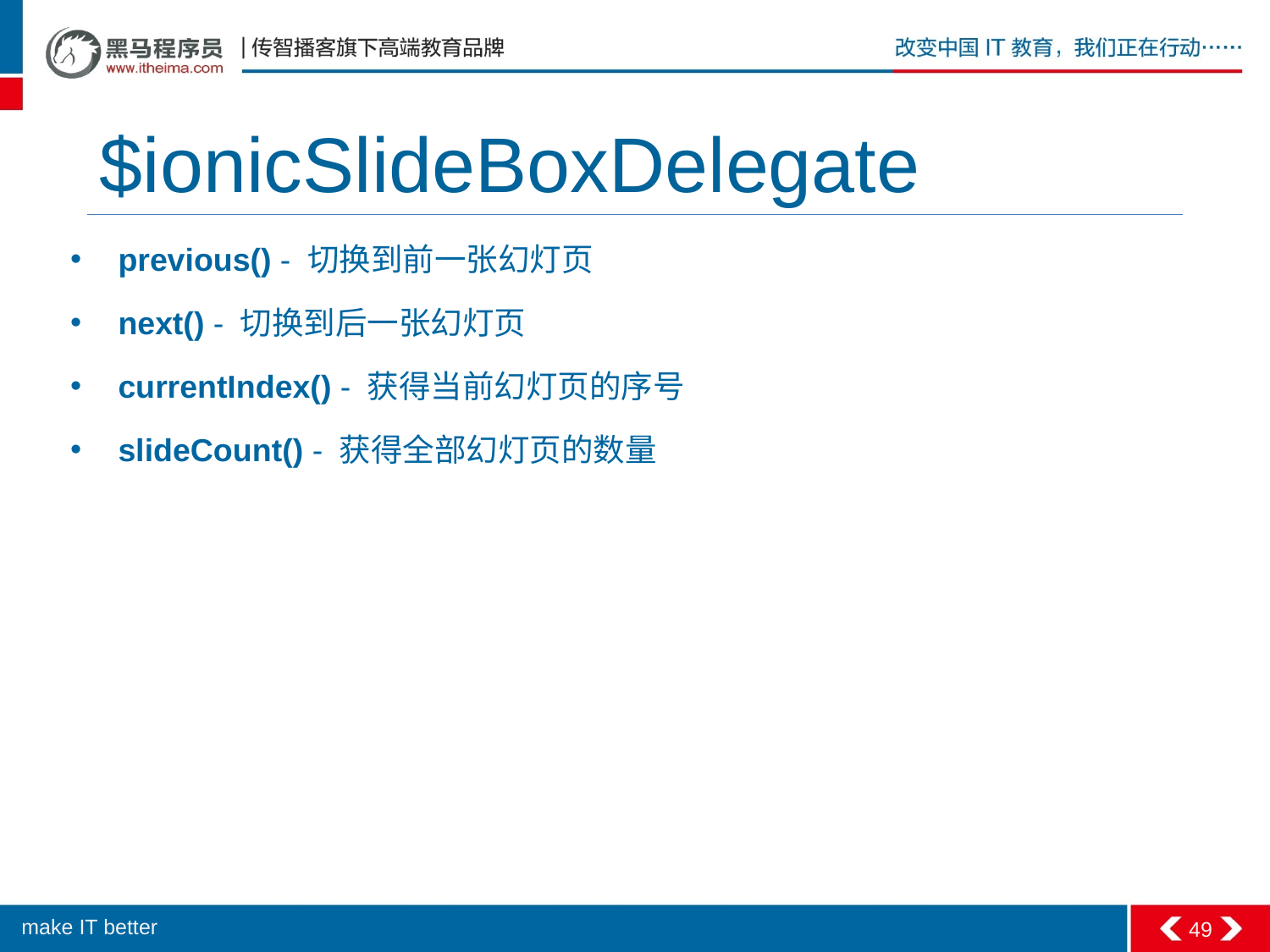

# $ionicSlideBoxDelegate
previous() - 切换到前一张幻灯页
next() - 切换到后一张幻灯页
currentIndex() - 获得当前幻灯页的序号
slideCount() - 获得全部幻灯页的数量

49

make IT better